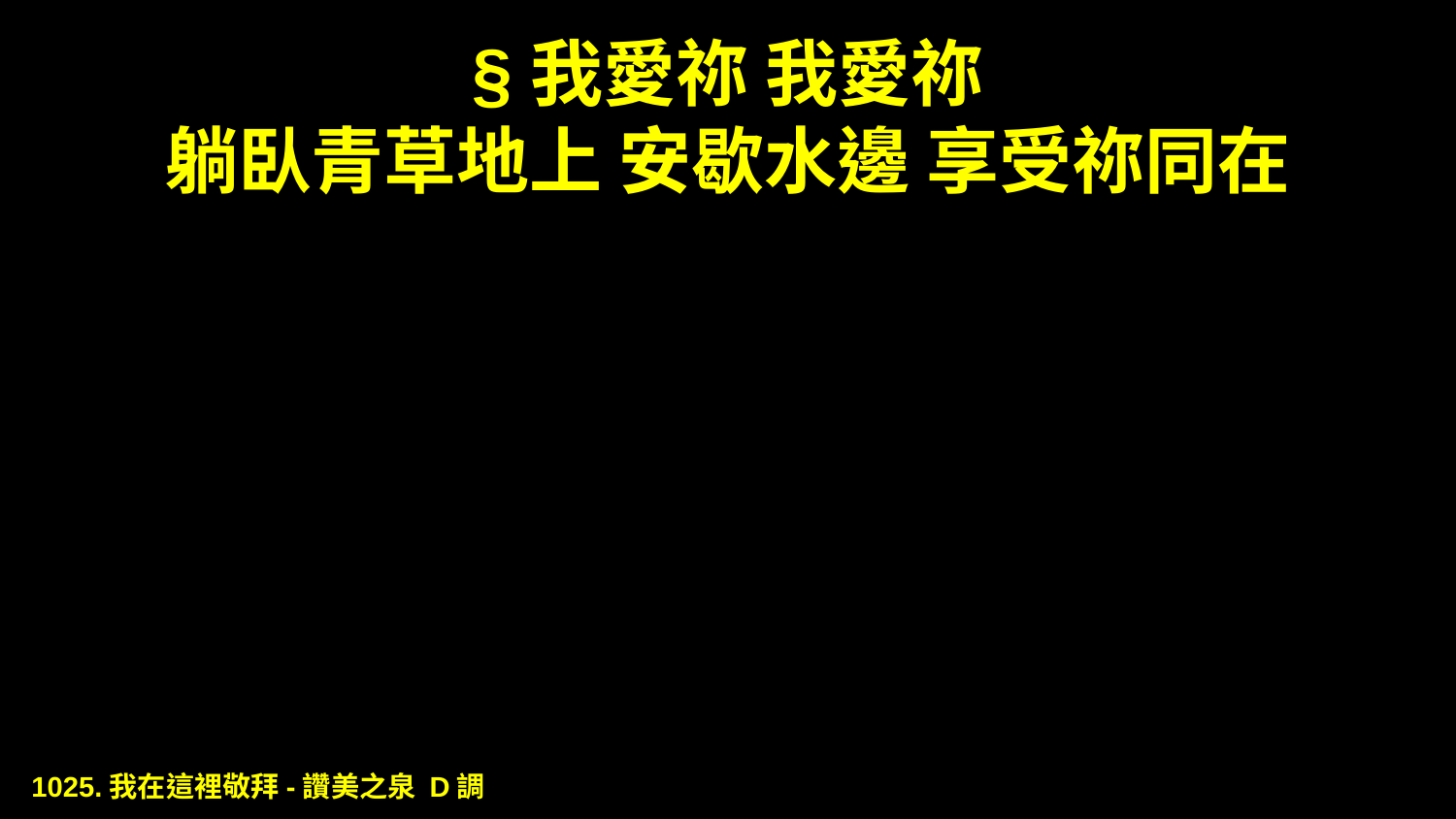

# §我愛祢 我愛祢 躺臥青草地上 安歇水邊 享受祢同在
1025.我在這裡敬拜-讚美之泉 D調